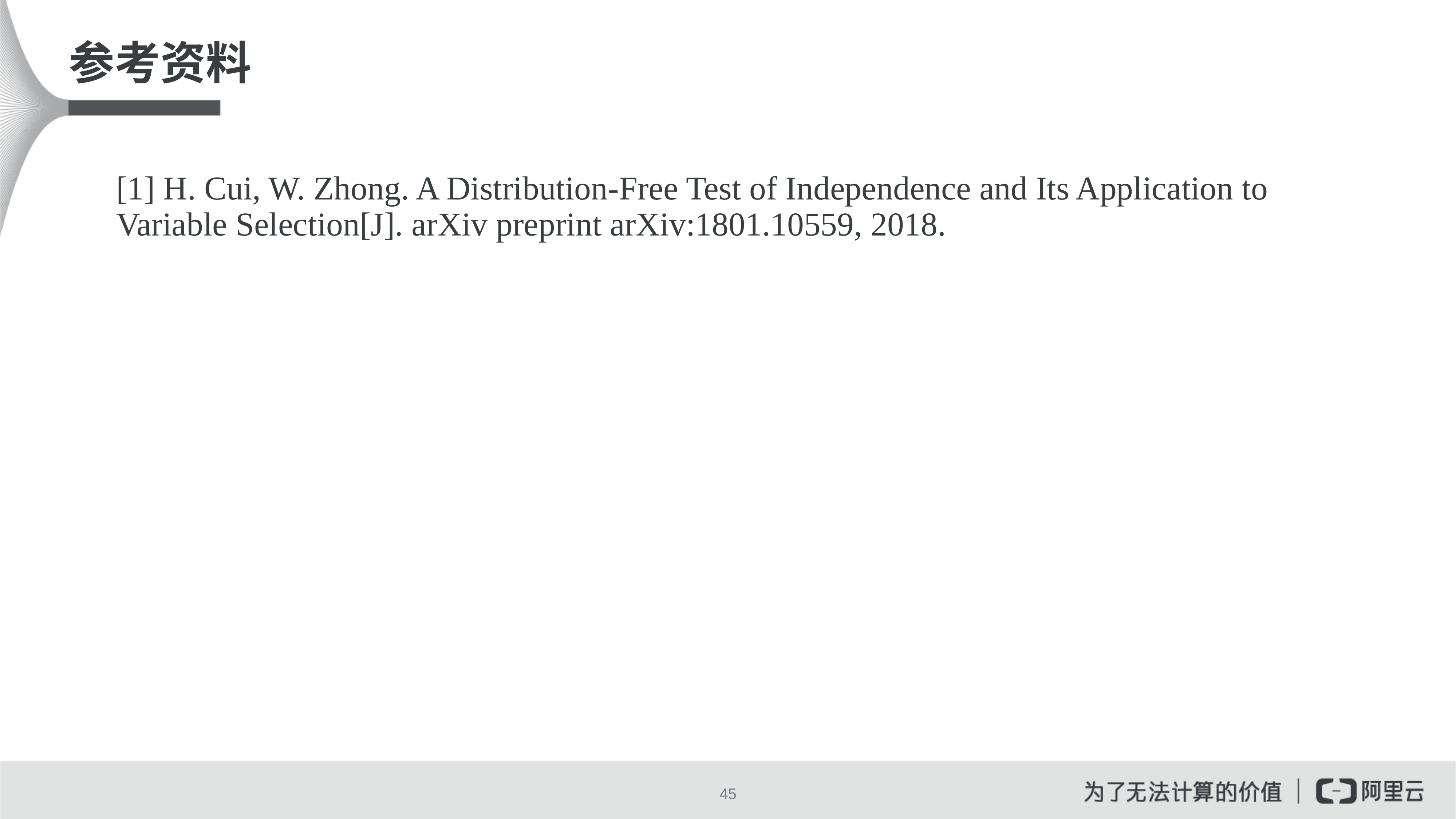

# 参考资料
[1] H. Cui, W. Zhong. A Distribution-Free Test of Independence and Its Application to Variable Selection[J]. arXiv preprint arXiv:1801.10559, 2018.